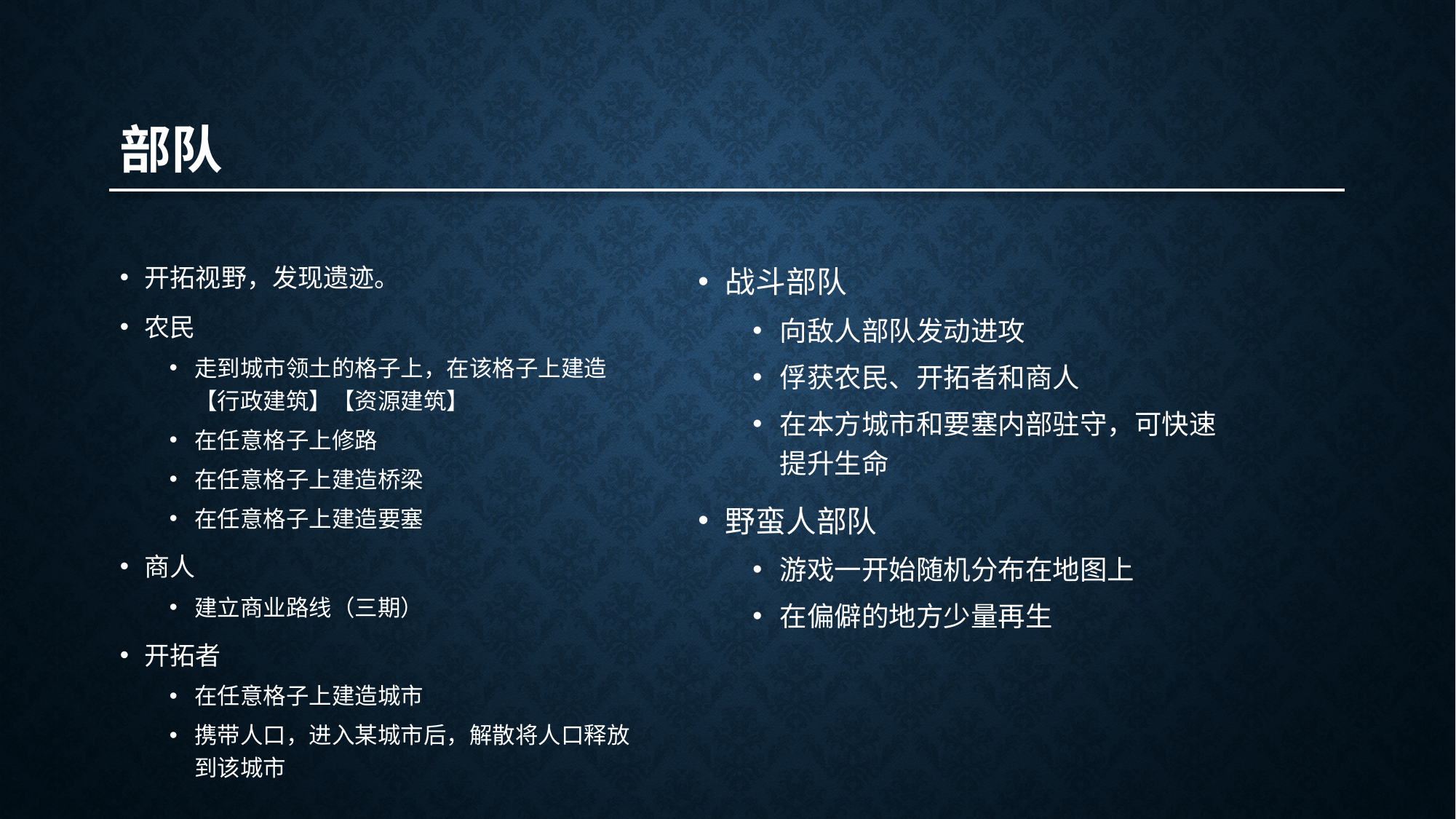

部队
开拓视野，发现遗迹。
农民
走到城市领土的格子上，在该格子上建造【行政建筑】【资源建筑】
在任意格子上修路
在任意格子上建造桥梁
在任意格子上建造要塞
商人
建立商业路线（三期）
开拓者
在任意格子上建造城市
携带人口，进入某城市后，解散将人口释放到该城市

战斗部队
向敌人部队发动进攻
俘获农民、开拓者和商人
在本方城市和要塞内部驻守，可快速提升生命
野蛮人部队
游戏一开始随机分布在地图上
在偏僻的地方少量再生